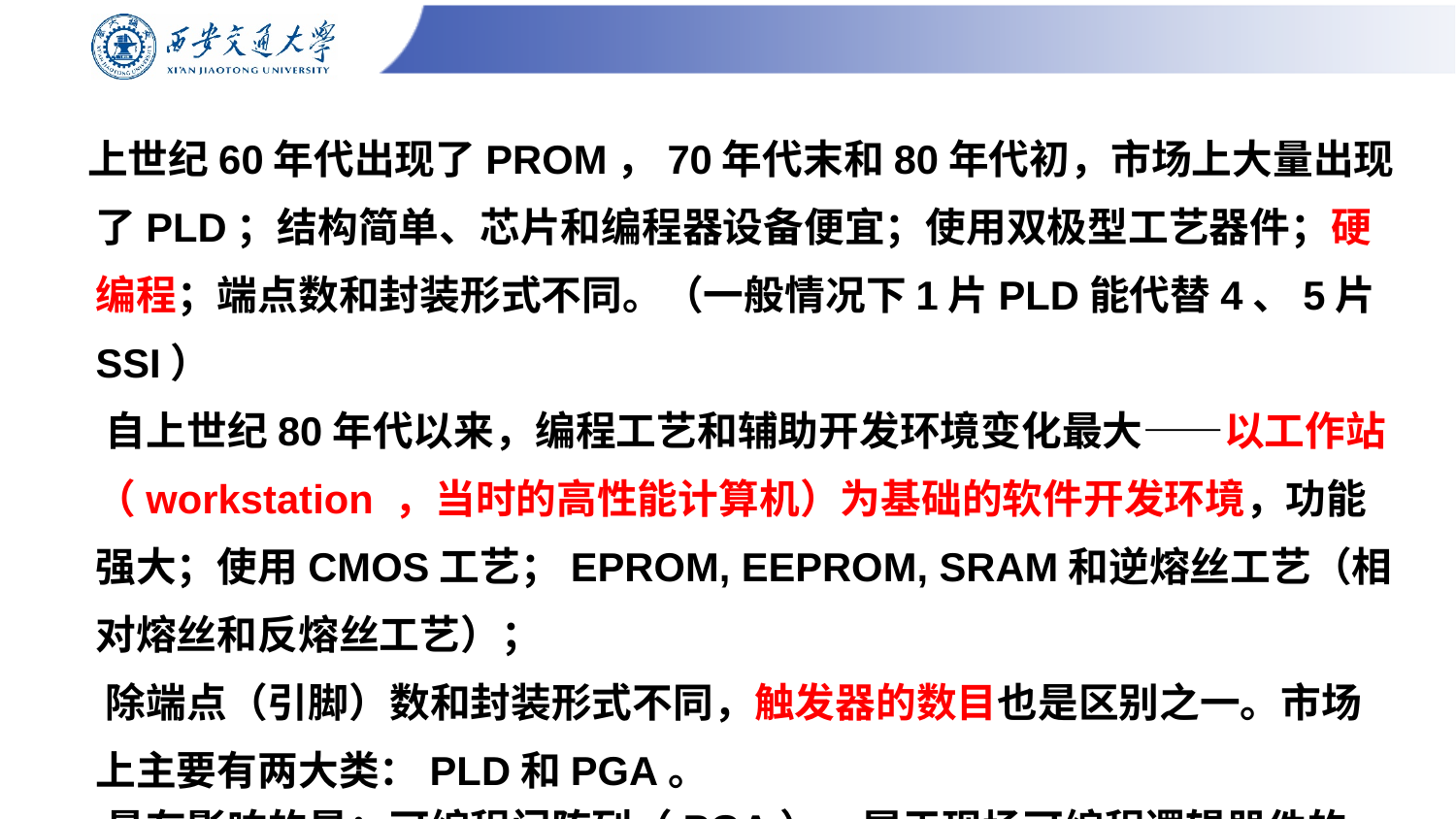

# 上世纪60年代出现了PROM，70年代末和80年代初，市场上大量出现了PLD；结构简单、芯片和编程器设备便宜；使用双极型工艺器件；硬编程；端点数和封装形式不同。（一般情况下1片PLD能代替4、5片SSI）
   自上世纪80年代以来，编程工艺和辅助开发环境变化最大——以工作站（workstation ，当时的高性能计算机）为基础的软件开发环境，功能强大；使用CMOS工艺；EPROM, EEPROM, SRAM和逆熔丝工艺（相对熔丝和反熔丝工艺）；
   除端点（引脚）数和封装形式不同，触发器的数目也是区别之一。市场上主要有两大类：PLD和PGA。
   最有影响的是：可编程门阵列（PGA），属于现场可编程逻辑器件的一种。